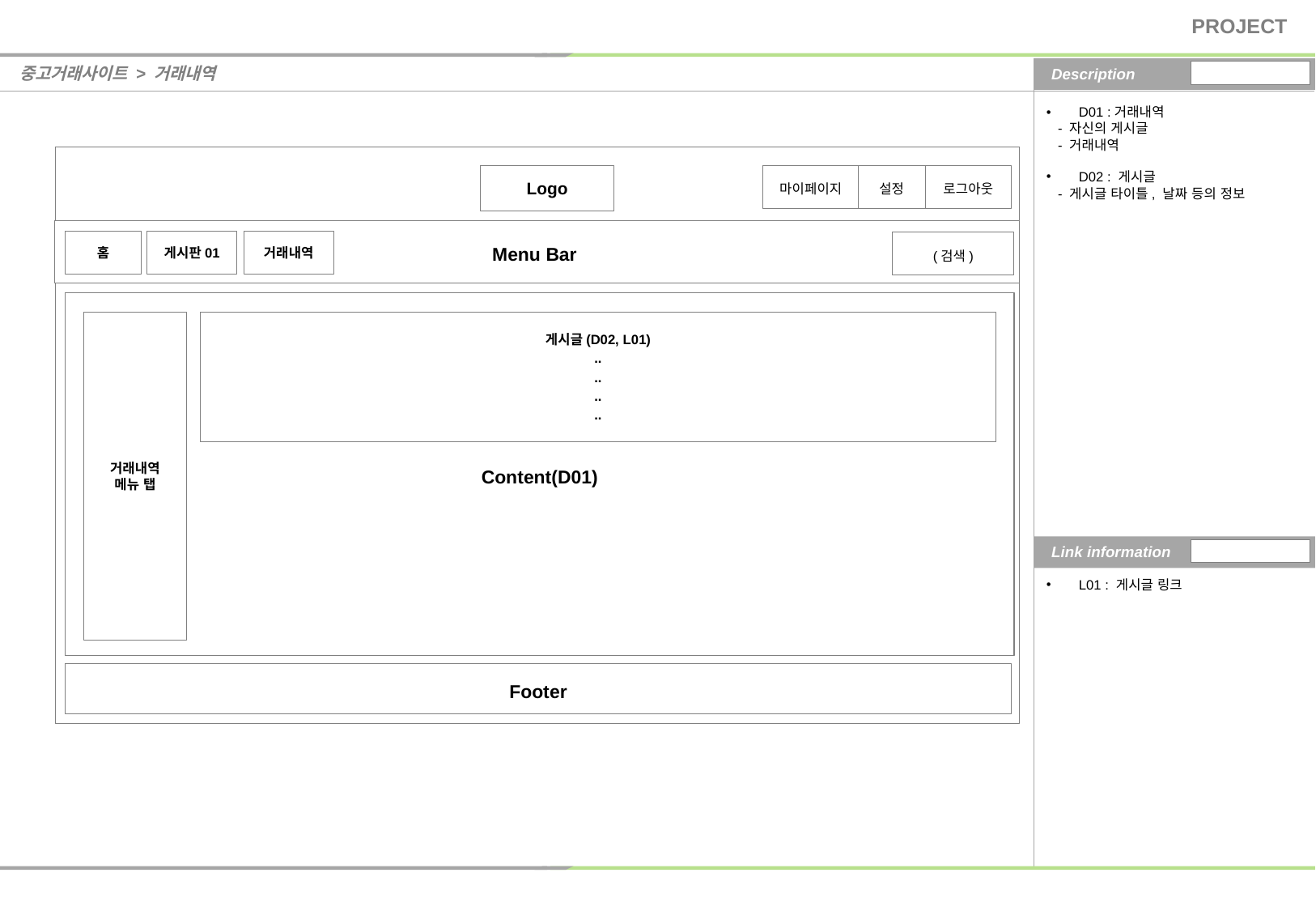

PROJECT

중고거래사이트 > 거래내역

Description

 D01 :거래내역
   - 자신의 게시글
   - 거래내역

 D02 : 게시글
   - 게시글 타이틀, 날짜 등의 정보

Logo
마이페이지
설정
로그아웃
Menu Bar
홈
게시판01
거래내역
(검색)
Content(D01)
거래내역 메뉴 탭
게시글(D02, L01)
..
..
..
..

Link information

 L01 : 게시글 링크
[메인 기본 UI]
Footer